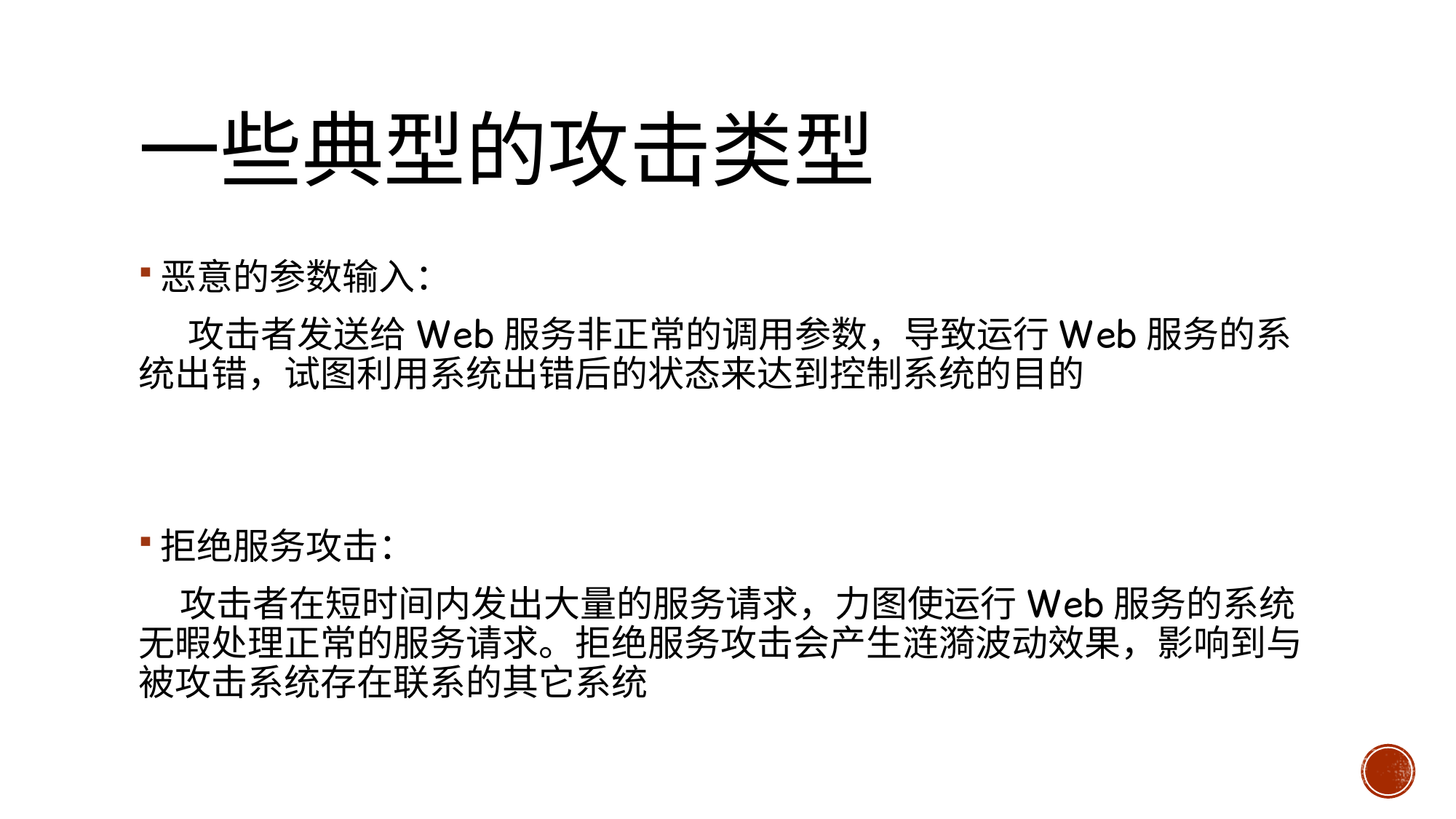

# 一些典型的攻击类型
恶意的参数输入：
     攻击者发送给Web服务非正常的调用参数，导致运行Web服务的系统出错，试图利用系统出错后的状态来达到控制系统的目的

拒绝服务攻击：
    攻击者在短时间内发出大量的服务请求，力图使运行Web服务的系统无暇处理正常的服务请求。拒绝服务攻击会产生涟漪波动效果，影响到与被攻击系统存在联系的其它系统